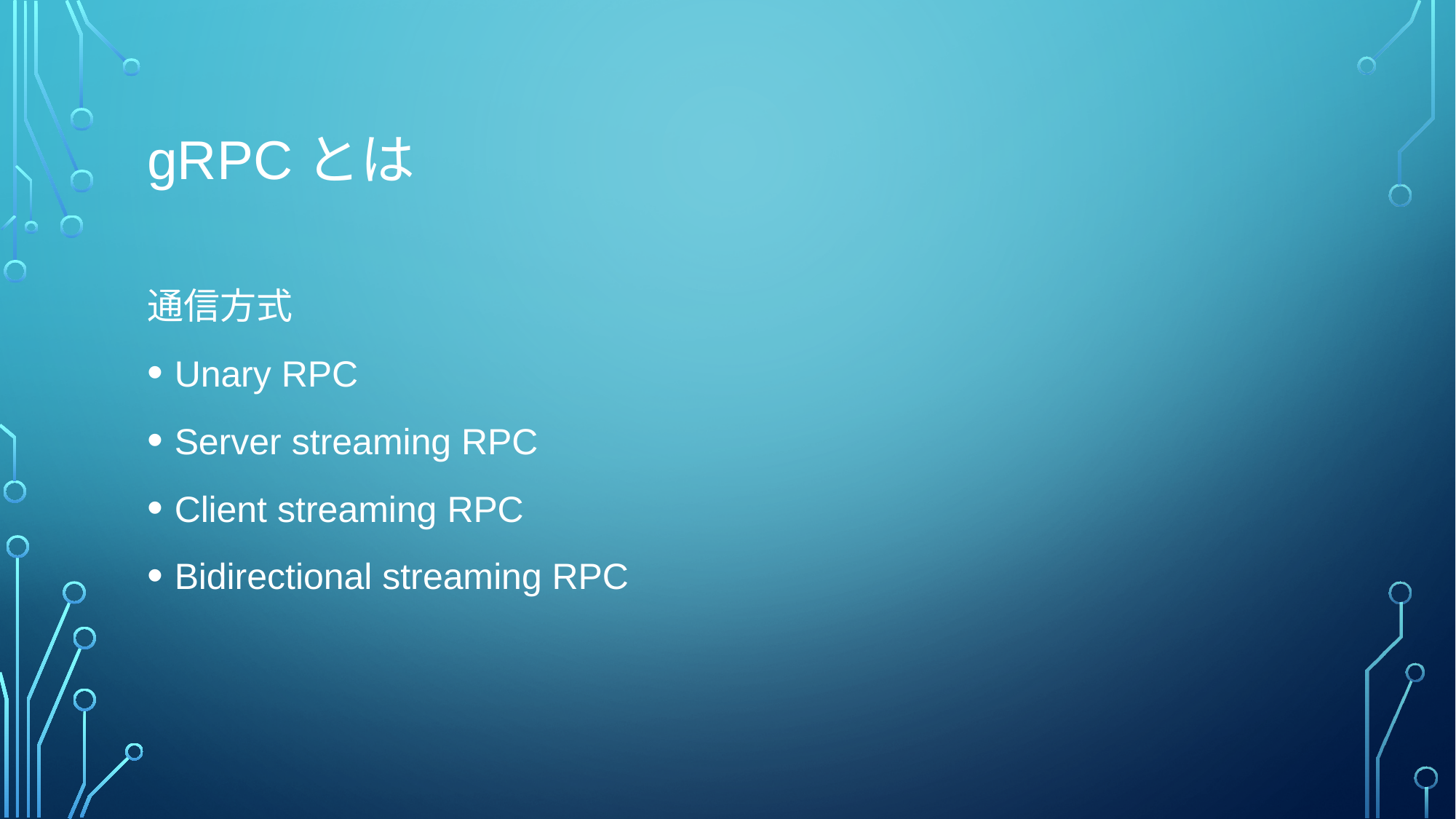

# gRPCとは
通信方式
Unary RPC
Server streaming RPC
Client streaming RPC
Bidirectional streaming RPC